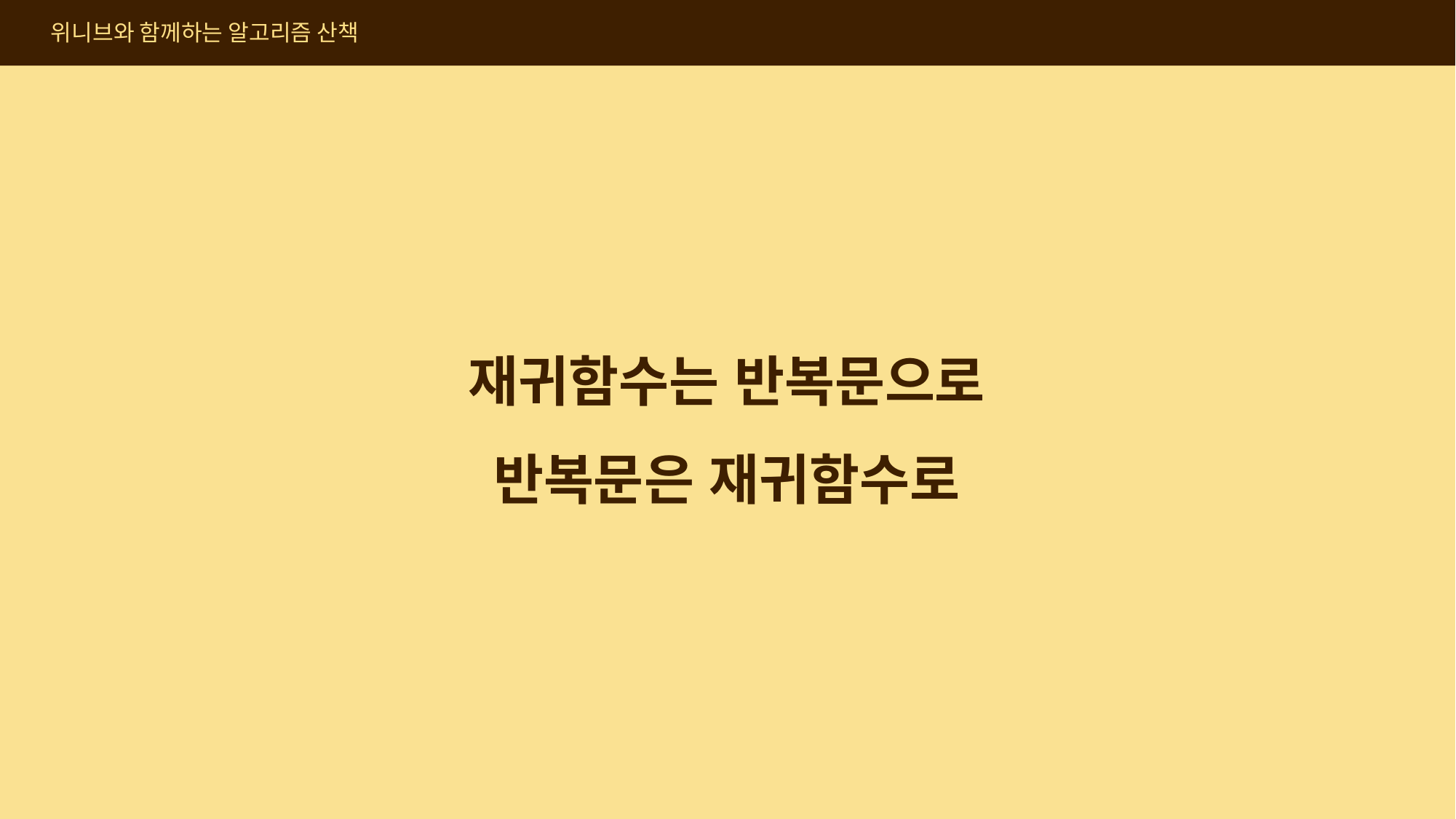

위니브와 함께하는 알고리즘 산책
재귀함수는 반복문으로
반복문은 재귀함수로